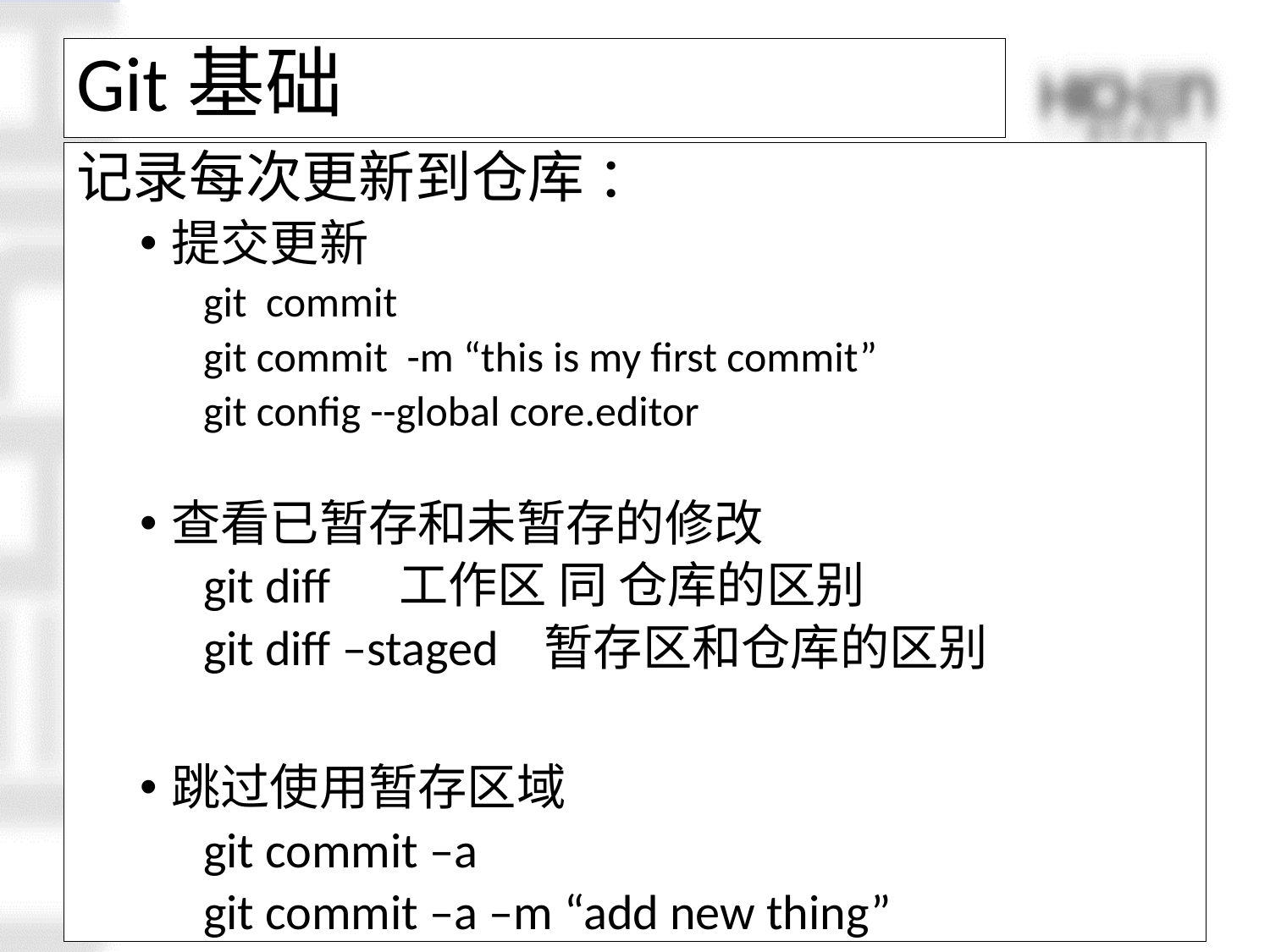

# Git基础
记录每次更新到仓库 ：
提交更新
git  commit
git commit  -m “this is my first commit”
git config --global core.editor

查看已暂存和未暂存的修改
git diff     工作区 同 仓库的区别
git diff –staged   暂存区和仓库的区别

跳过使用暂存区域
git commit –a
git commit –a –m “add new thing”
= git add  ，  git commit